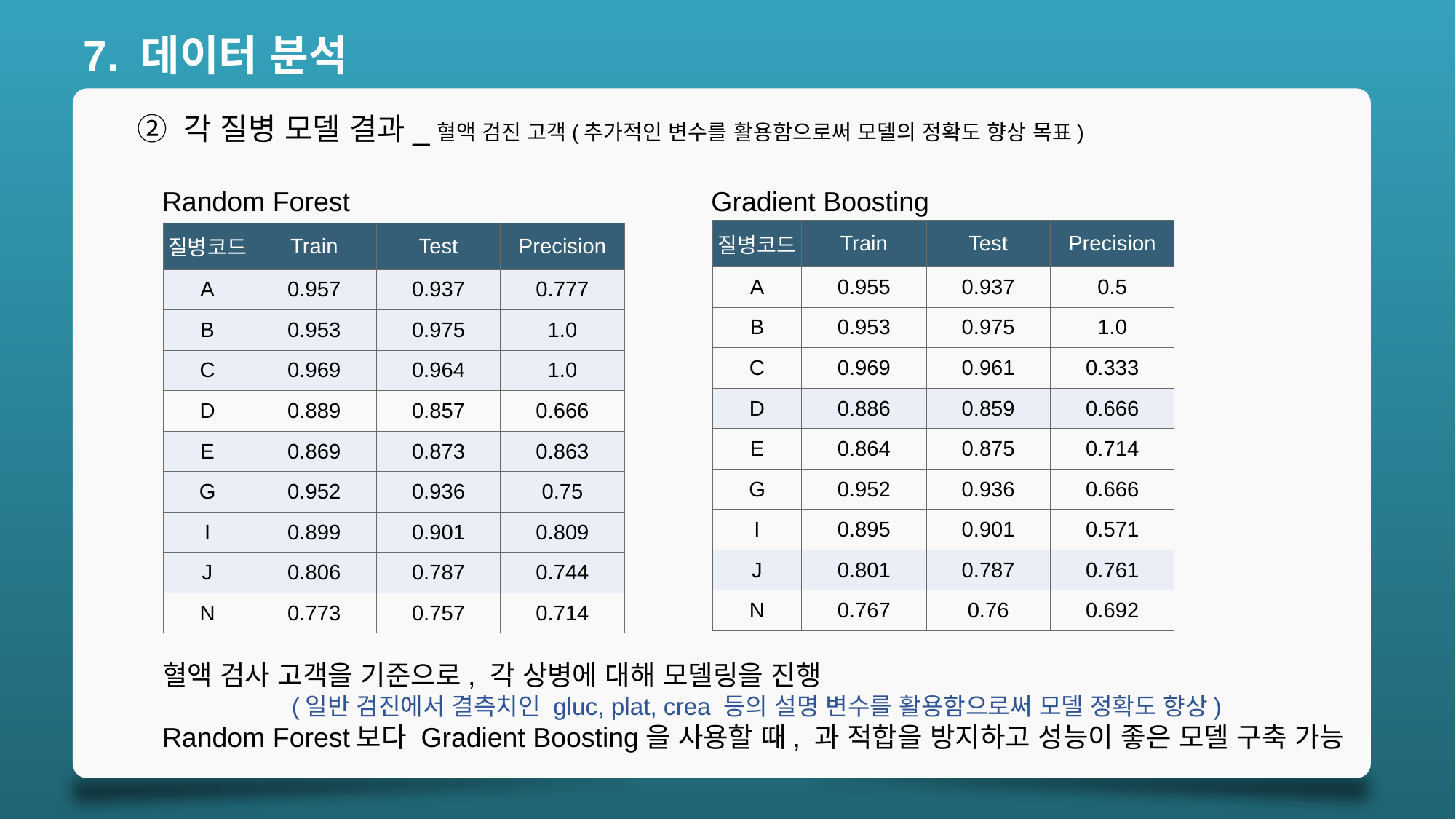

7. 데이터 분석
② 각 질병 모델 결과_혈액 검진 고객(추가적인 변수를 활용함으로써 모델의 정확도 향상 목표)
Random Forest
Gradient Boosting
| 질병코드 | Train | Test | Precision |
| --- | --- | --- | --- |
| A | 0.955 | 0.937 | 0.5 |
| B | 0.953 | 0.975 | 1.0 |
| C | 0.969 | 0.961 | 0.333 |
| D | 0.886 | 0.859 | 0.666 |
| E | 0.864 | 0.875 | 0.714 |
| G | 0.952 | 0.936 | 0.666 |
| I | 0.895 | 0.901 | 0.571 |
| J | 0.801 | 0.787 | 0.761 |
| N | 0.767 | 0.76 | 0.692 |
| 질병코드 | Train | Test | Precision |
| --- | --- | --- | --- |
| A | 0.957 | 0.937 | 0.777 |
| B | 0.953 | 0.975 | 1.0 |
| C | 0.969 | 0.964 | 1.0 |
| D | 0.889 | 0.857 | 0.666 |
| E | 0.869 | 0.873 | 0.863 |
| G | 0.952 | 0.936 | 0.75 |
| I | 0.899 | 0.901 | 0.809 |
| J | 0.806 | 0.787 | 0.744 |
| N | 0.773 | 0.757 | 0.714 |

혈액 검사 고객을 기준으로, 각 상병에 대해 모델링을 진행
(일반 검진에서 결측치인 gluc, plat, crea 등의 설명 변수를 활용함으로써 모델 정확도 향상)
Random Forest보다 Gradient Boosting을 사용할 때, 과 적합을 방지하고 성능이 좋은 모델 구축 가능